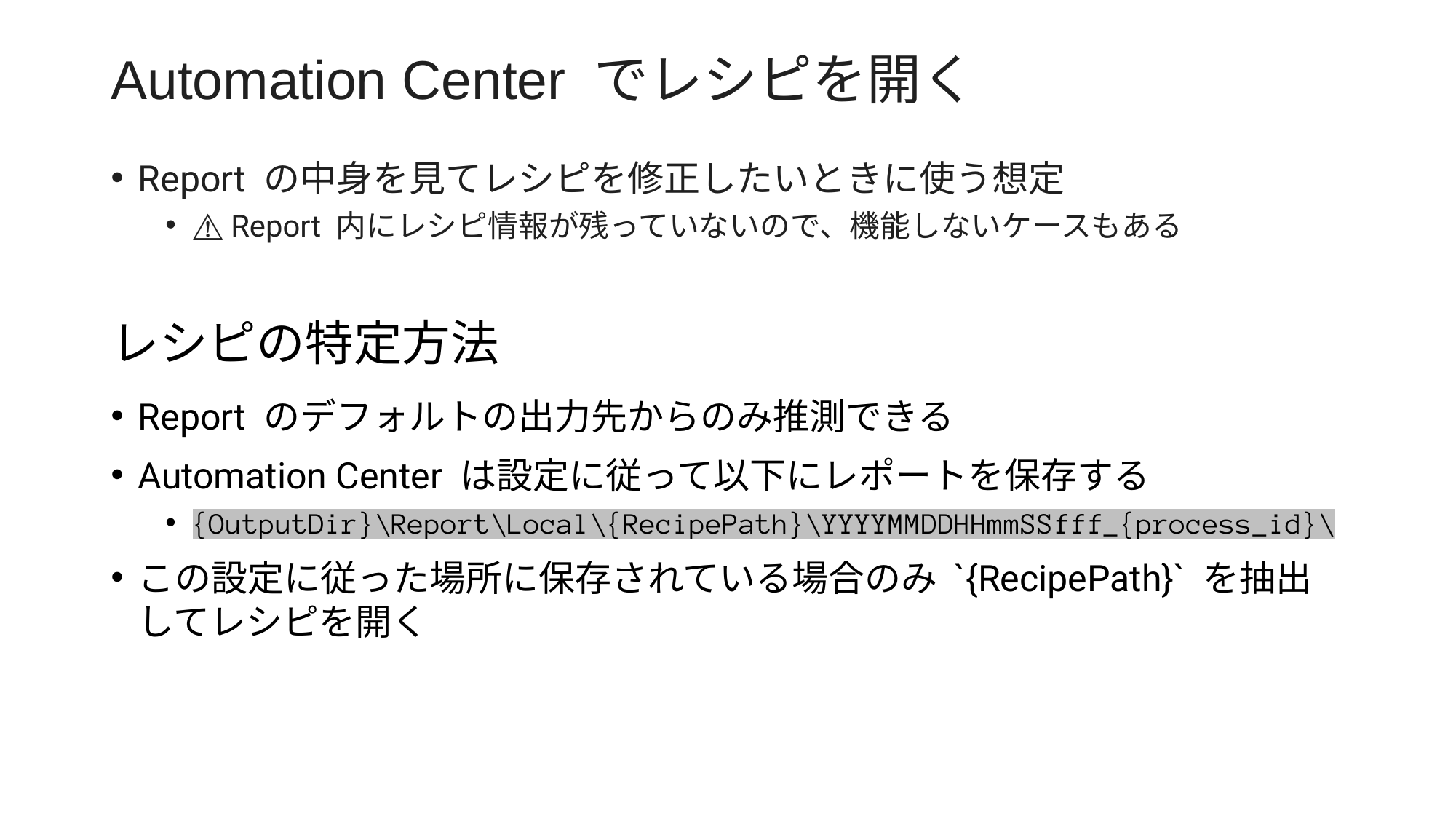

# Automation Center でレシピを開く
Report の中身を見てレシピを修正したいときに使う想定
⚠ Report 内にレシピ情報が残っていないので、機能しないケースもある

レシピの特定方法
Report のデフォルトの出力先からのみ推測できる
Automation Center は設定に従って以下にレポートを保存する
{OutputDir}\Report\Local\{RecipePath}\YYYYMMDDHHmmSSfff_{process_id}\
この設定に従った場所に保存されている場合のみ `{RecipePath}` を抽出してレシピを開く